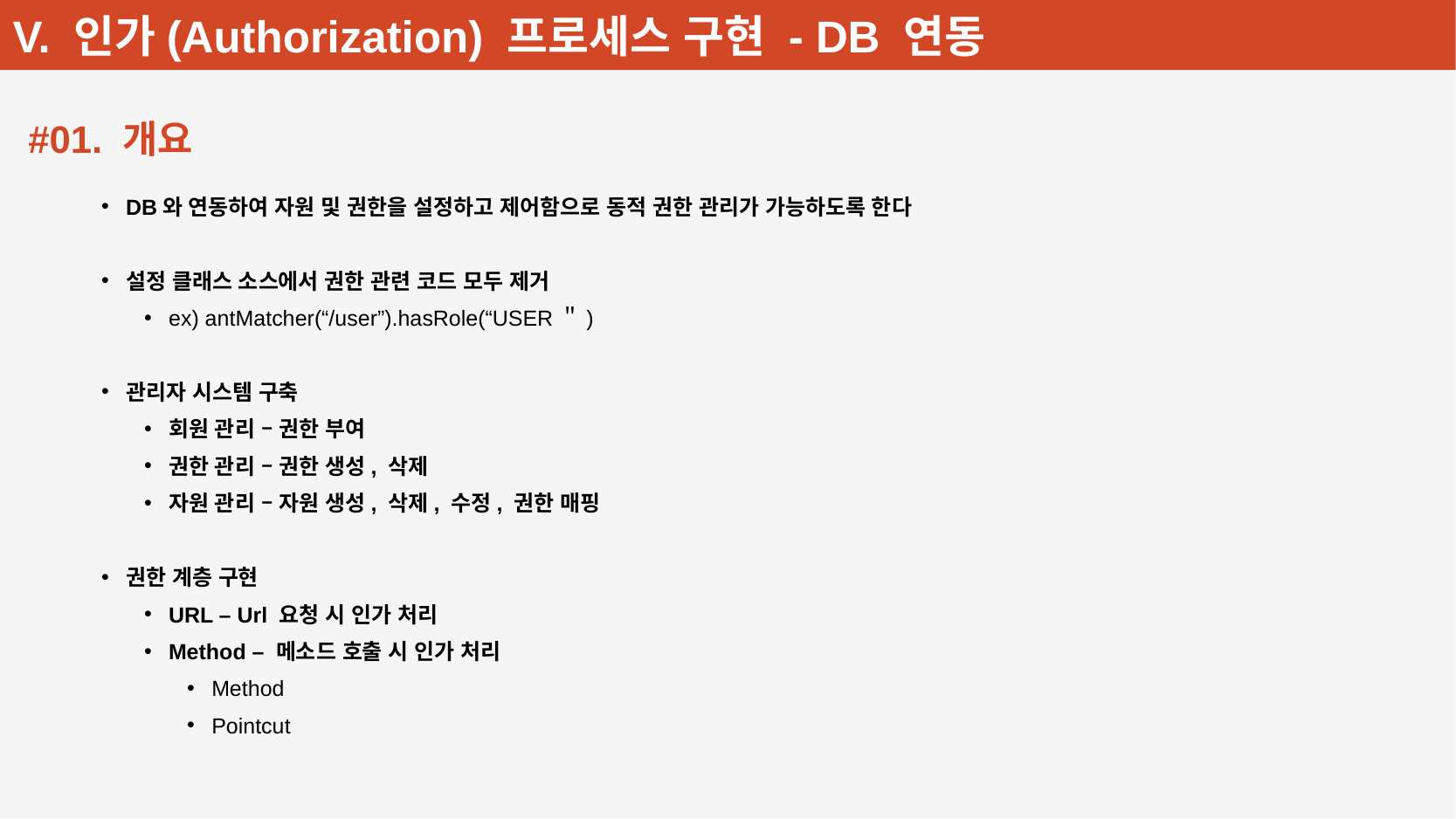

#01. 개요
DB와 연동하여 자원 및 권한을 설정하고 제어함으로 동적 권한 관리가 가능하도록 한다

설정 클래스 소스에서 권한 관련 코드 모두 제거
ex) antMatcher(“/user”).hasRole(“USER＂)

관리자 시스템 구축
회원 관리 – 권한 부여
권한 관리 – 권한 생성, 삭제
자원 관리 – 자원 생성, 삭제, 수정, 권한 매핑

권한 계층 구현
URL – Url 요청 시 인가 처리
Method – 메소드 호출 시 인가 처리
Method
Pointcut